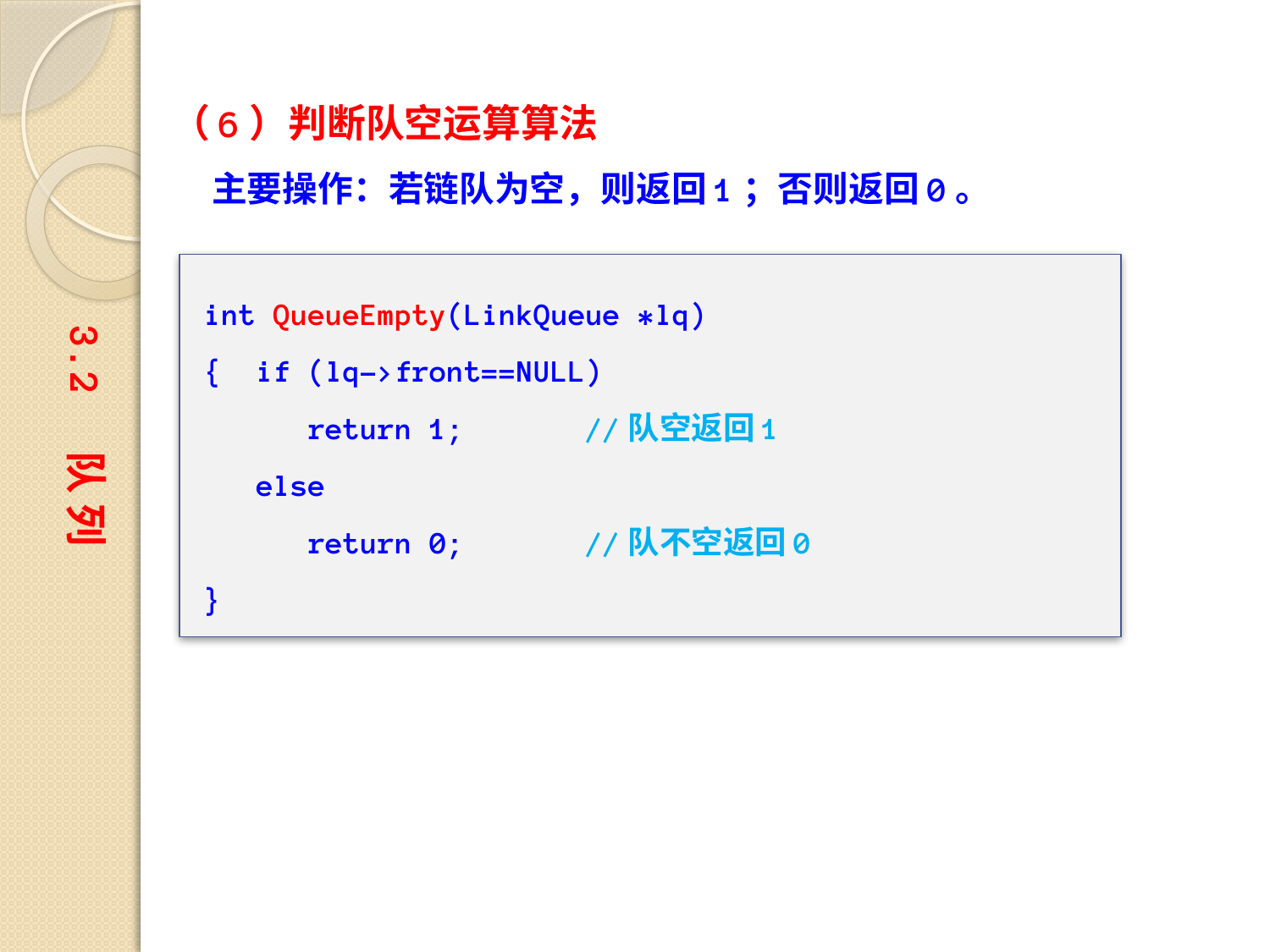

（6）判断队空运算算法
    主要操作：若链队为空，则返回1；否则返回0。
int QueueEmpty(LinkQueue *lq)
{  if (lq->front==NULL)
      return 1;	//队空返回1
   else
      return 0;	//队不空返回0
}
3.2  队 列